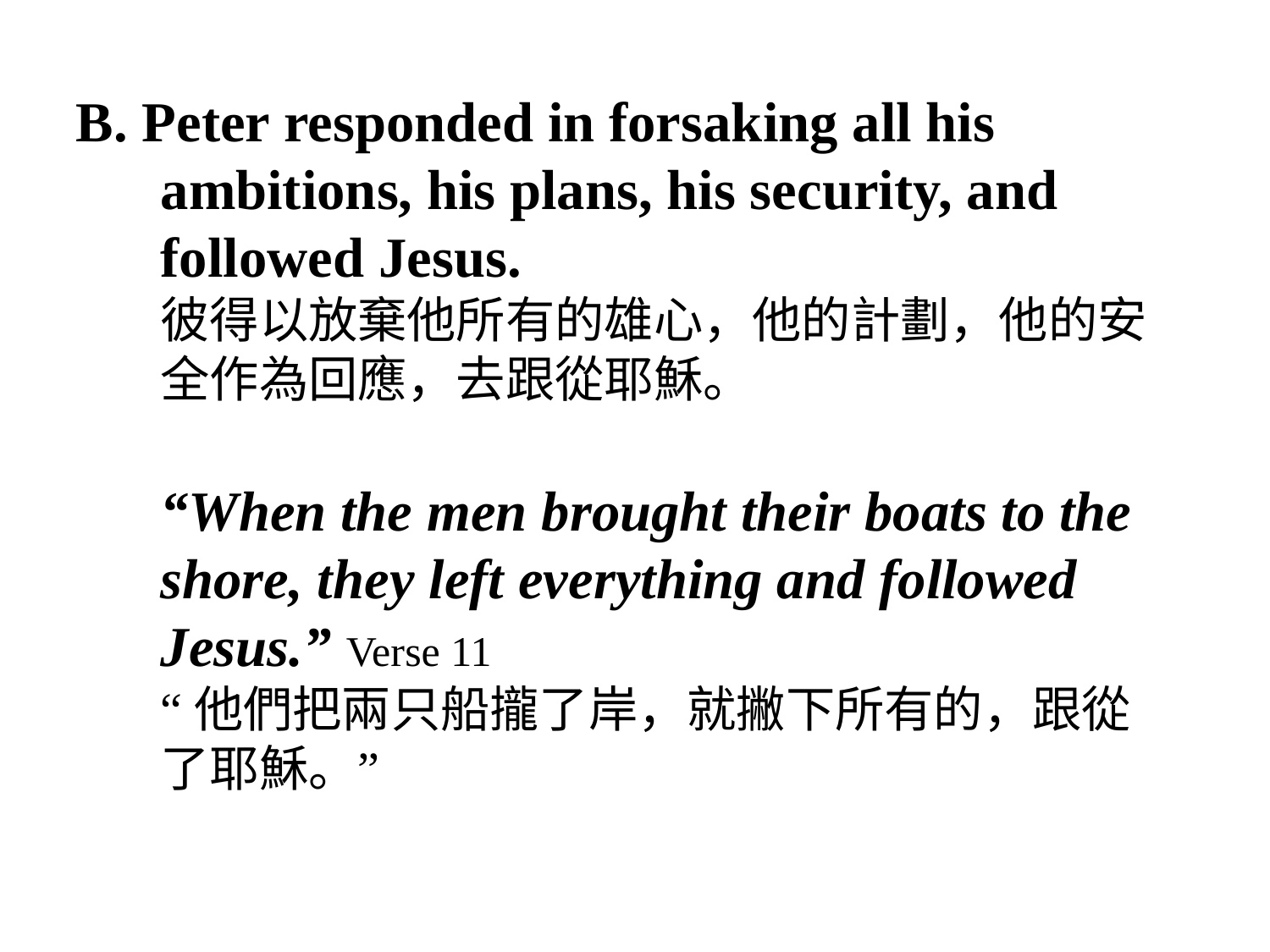

B. Peter responded in forsaking all his ambitions, his plans, his security, and followed Jesus.
	彼得以放棄他所有的雄心，他的計劃，他的安全作為回應，去跟從耶穌。

	“When the men brought their boats to the shore, they left everything and followed Jesus.” Verse 11
	“他們把兩只船攏了岸，就撇下所有的，跟從了耶穌。”